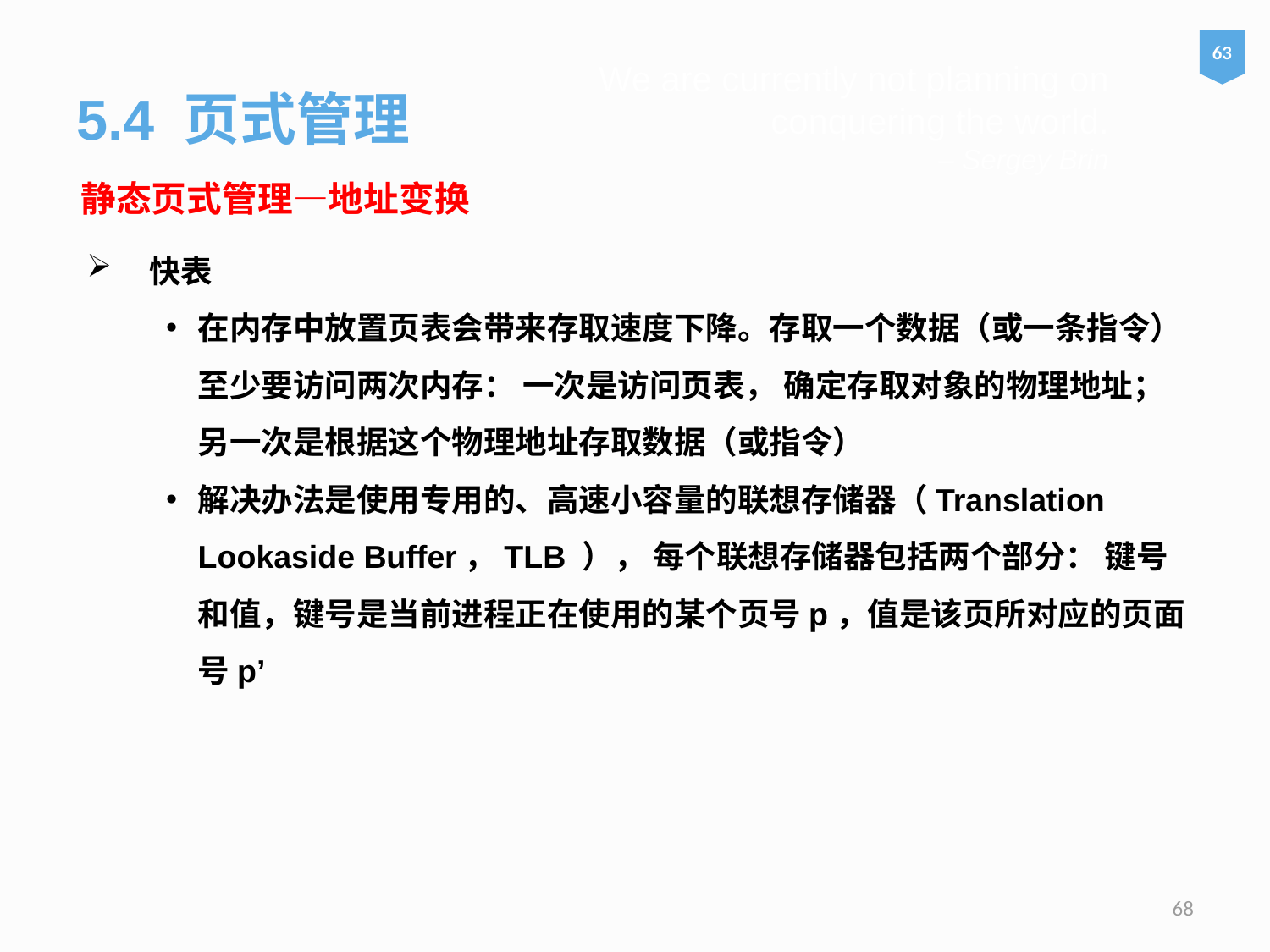

63
# We are currently not planning on conquering the world. – Sergey Brin
5.4 页式管理
静态页式管理—地址变换

 快表
在内存中放置页表会带来存取速度下降。存取一个数据（或一条指令）至少要访问两次内存： 一次是访问页表， 确定存取对象的物理地址；另一次是根据这个物理地址存取数据（或指令）
解决办法是使用专用的、高速小容量的联想存储器（Translation Lookaside Buffer，TLB ）， 每个联想存储器包括两个部分： 键号和值，键号是当前进程正在使用的某个页号p，值是该页所对应的页面号p’

68